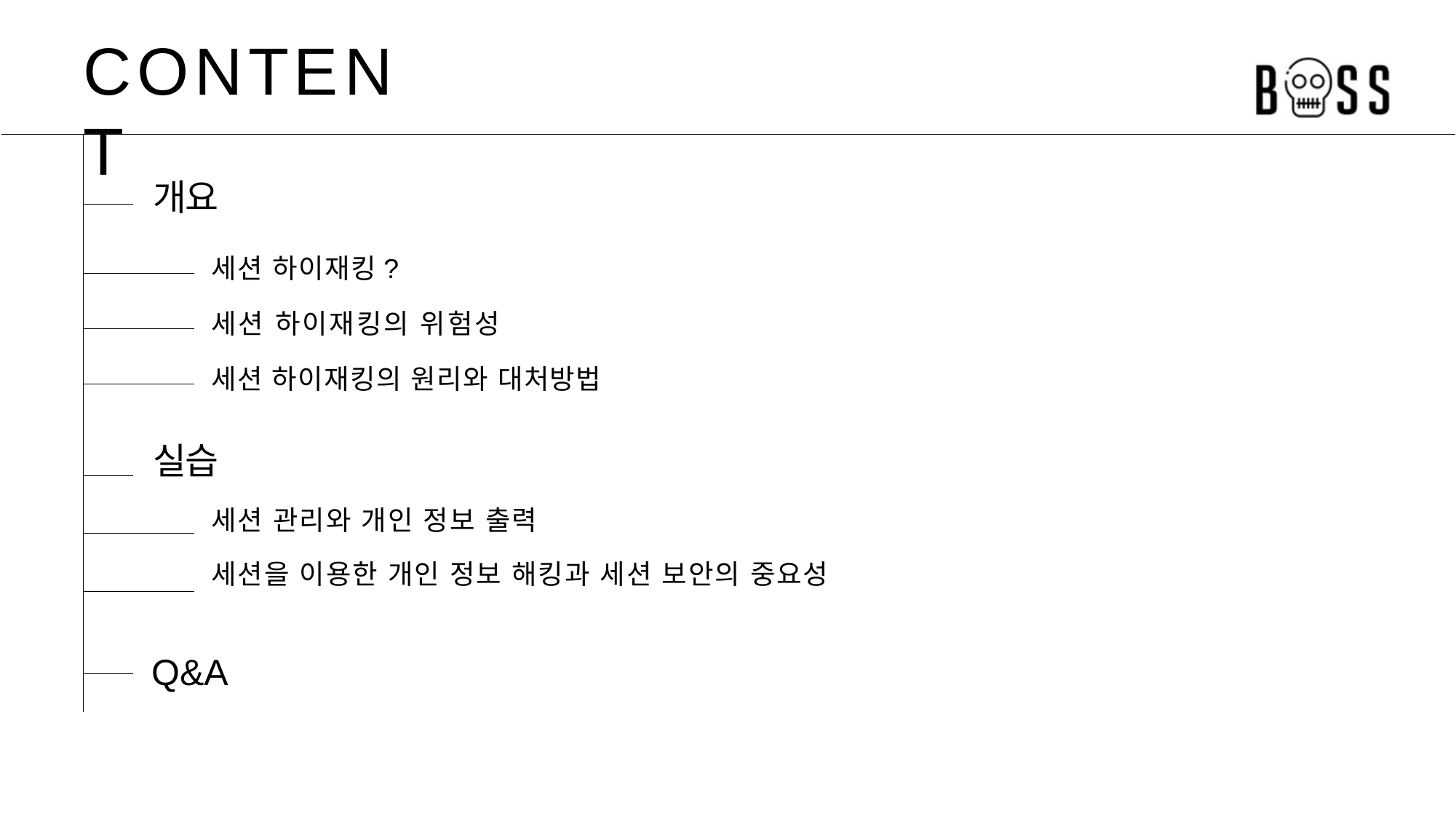

# CONTENT

개요
세션 하이재킹?
세션 하이재킹의 위험성
세션 하이재킹의 원리와 대처방법

실습
세션 관리와 개인 정보 출력
세션을 이용한 개인 정보 해킹과 세션 보안의 중요성

Q&A